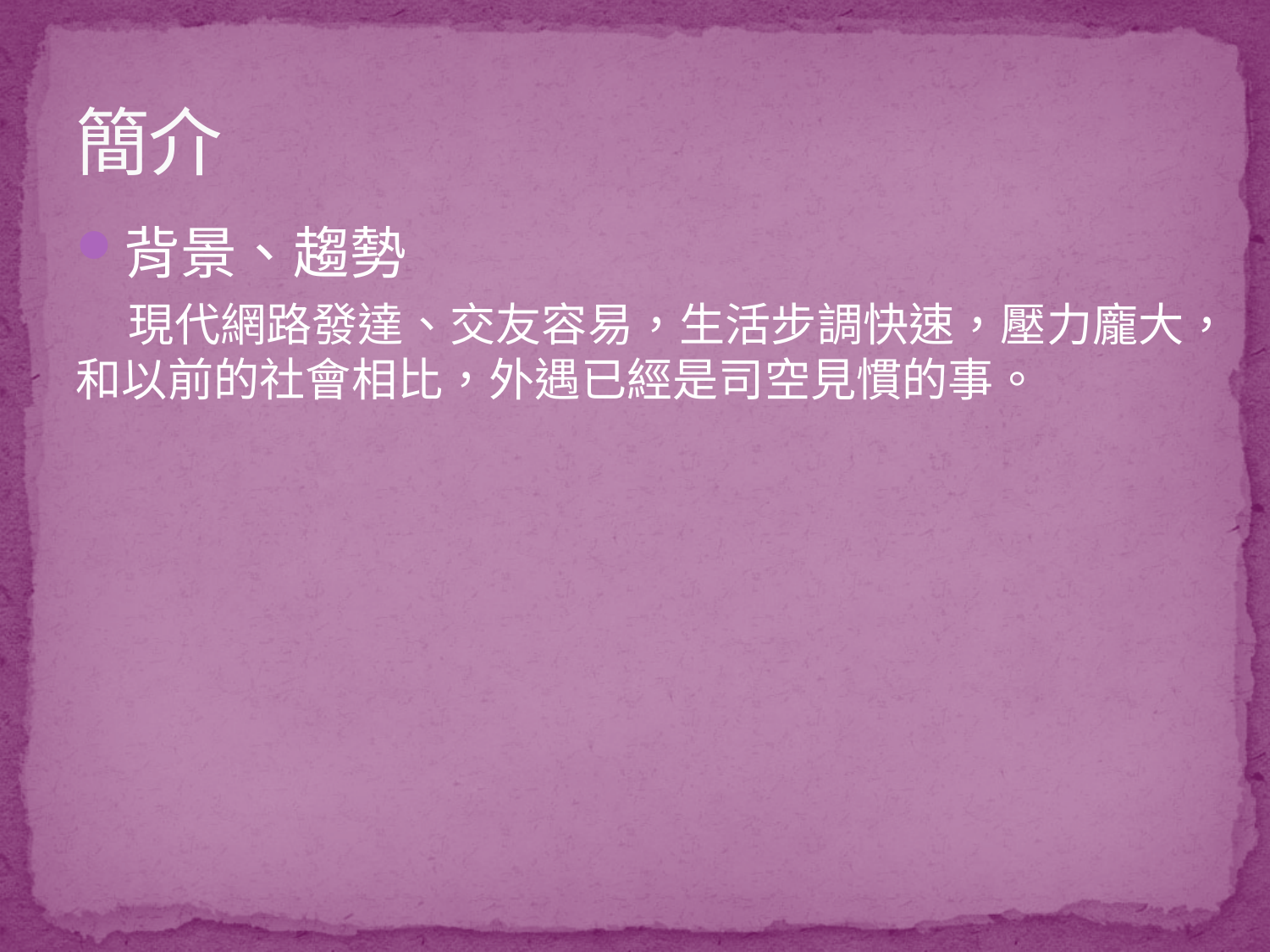

# 簡介
背景、趨勢
    現代網路發達、交友容易，生活步調快速，壓力龐大，和以前的社會相比，外遇已經是司空見慣的事。